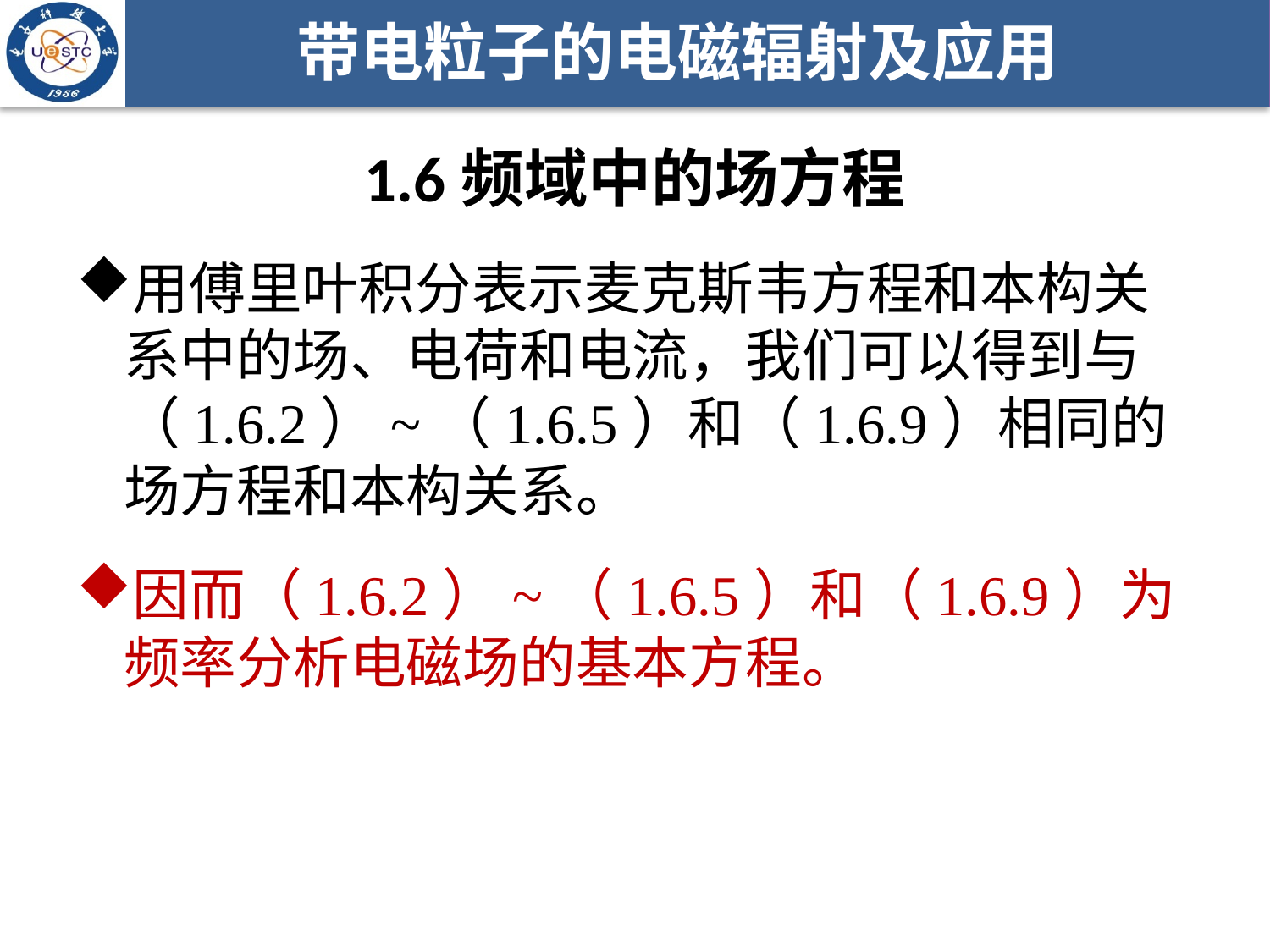

# 1.6频域中的场方程
用傅里叶积分表示麦克斯韦方程和本构关系中的场、电荷和电流，我们可以得到与（1.6.2）~（1.6.5）和（1.6.9）相同的场方程和本构关系。

因而（1.6.2）~（1.6.5）和（1.6.9）为频率分析电磁场的基本方程。